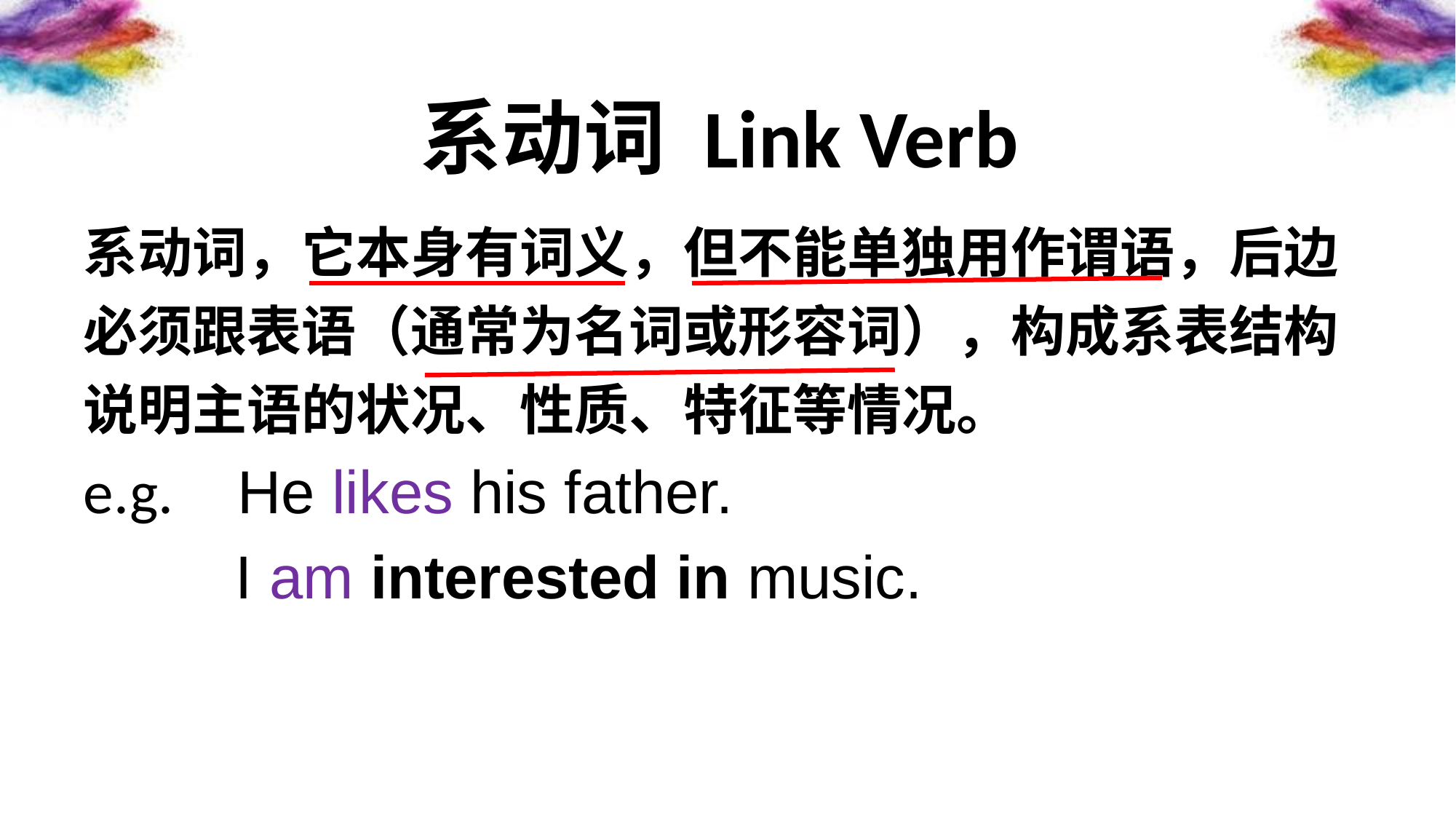

系动词 Link Verb
系动词，它本身有词义，但不能单独用作谓语，后边必须跟表语（通常为名词或形容词），构成系表结构说明主语的状况、性质、特征等情况。
e.g.    He likes his father.
         I am interested in music.